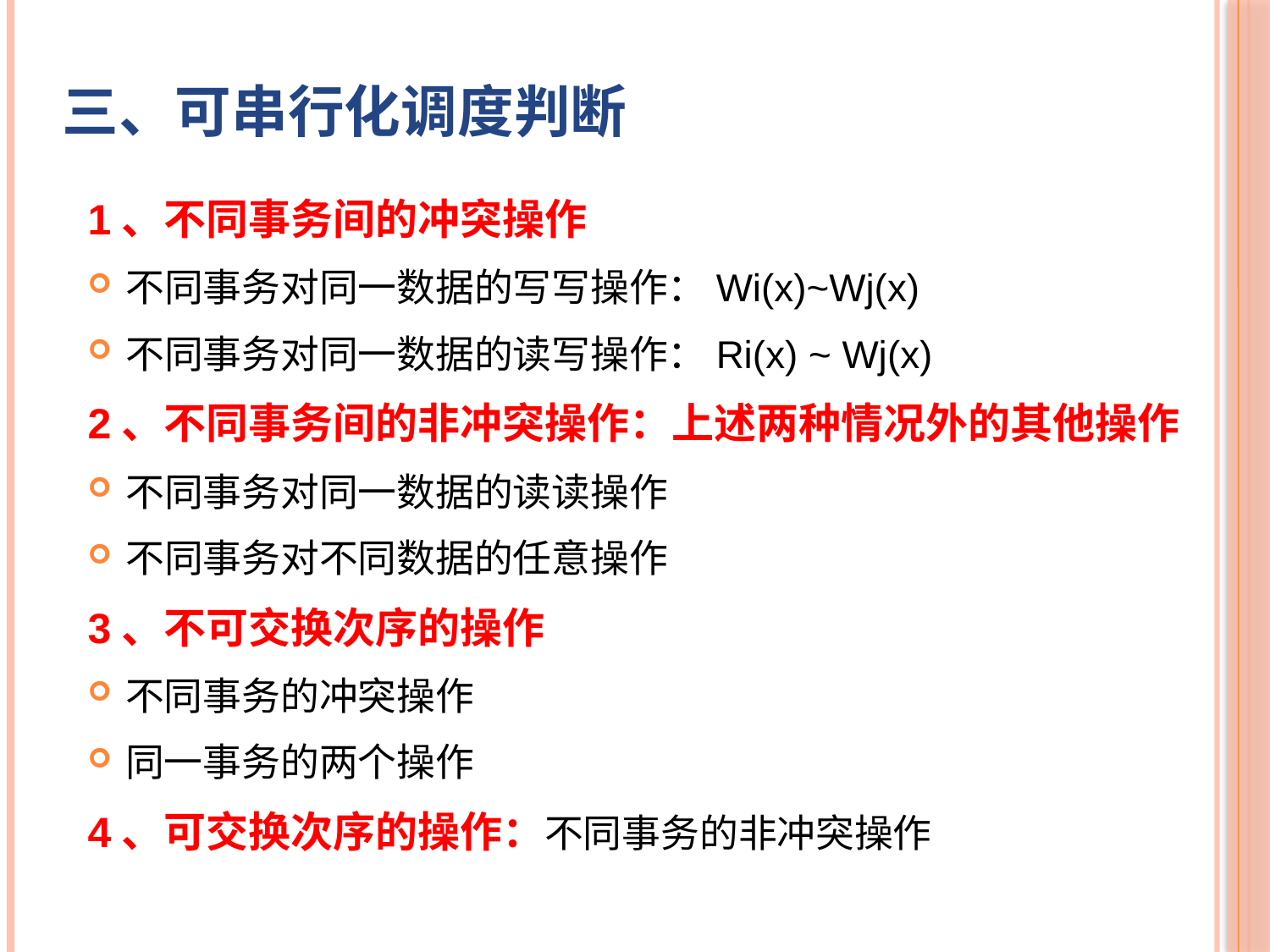

三、可串行化调度判断
1、不同事务间的冲突操作
不同事务对同一数据的写写操作：Wi(x)~Wj(x)
不同事务对同一数据的读写操作：Ri(x) ~ Wj(x)
2、不同事务间的非冲突操作：上述两种情况外的其他操作
不同事务对同一数据的读读操作
不同事务对不同数据的任意操作
3、不可交换次序的操作
不同事务的冲突操作
同一事务的两个操作
4、可交换次序的操作：不同事务的非冲突操作